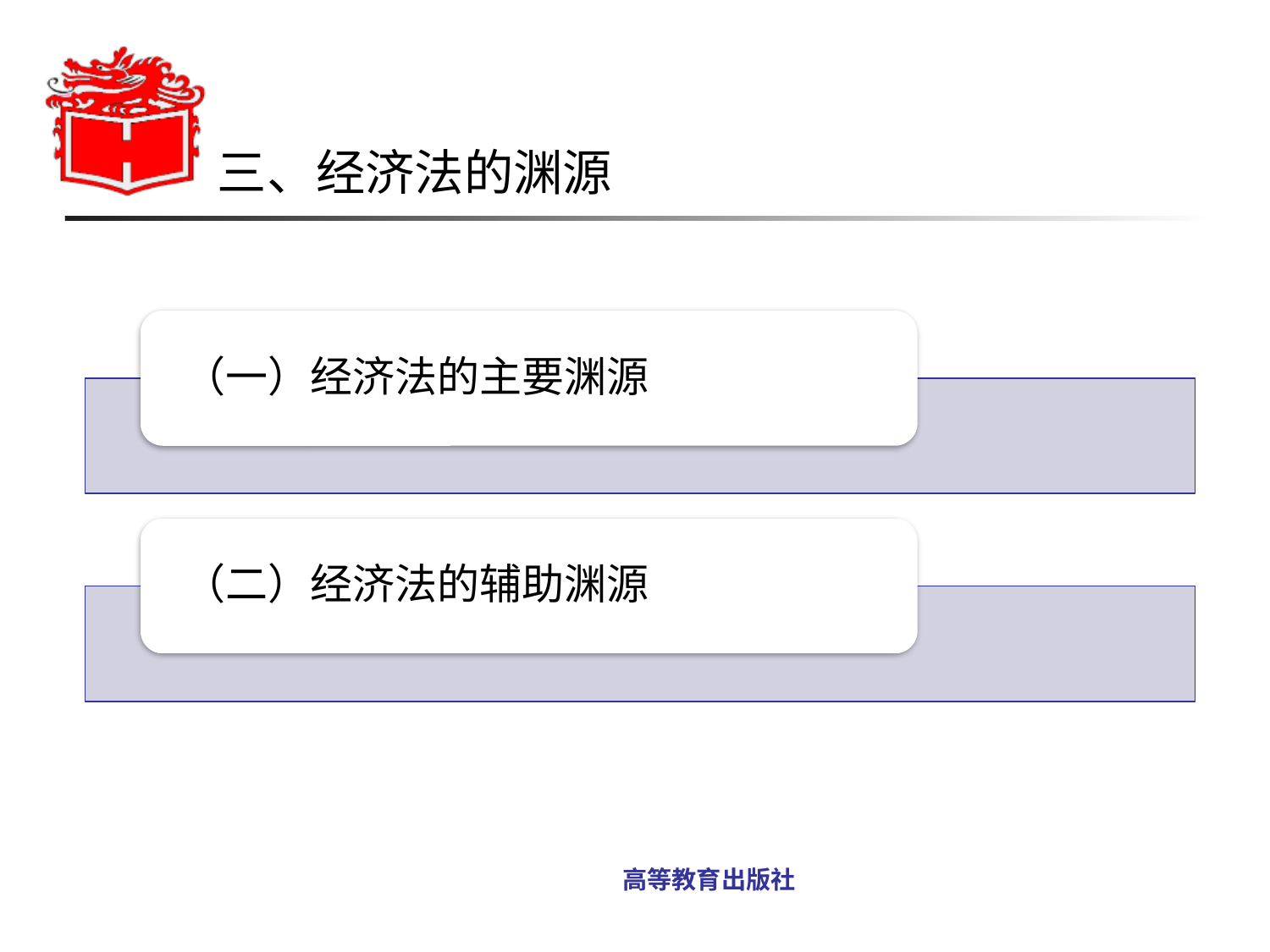

三、经济法的渊源
（一）经济法的主要渊源
（二）经济法的辅助渊源

高等教育出版社